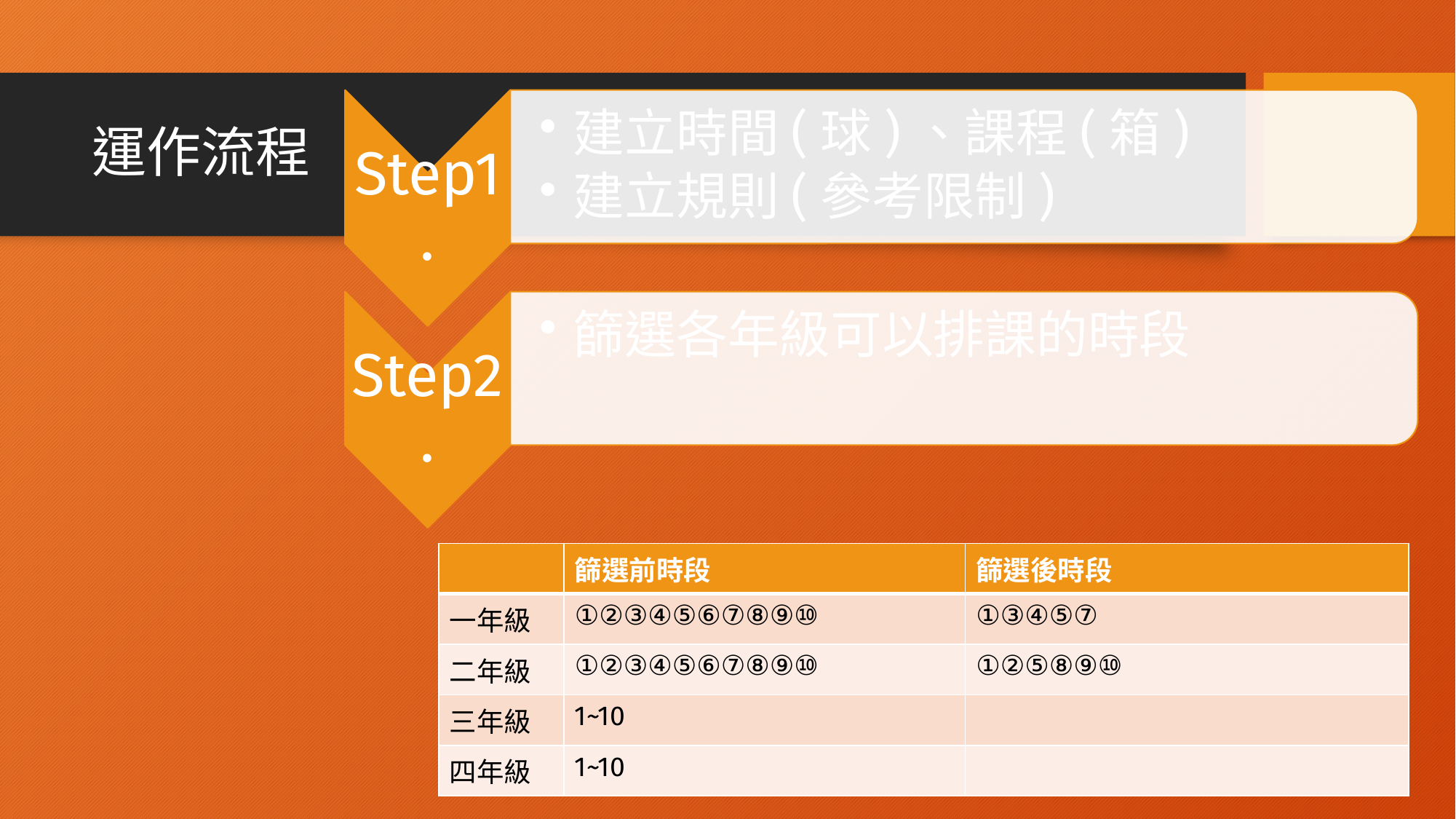

# 運作流程
Step1.
建立時間(球)、課程(箱)
建立規則(參考限制)
Step2.
篩選各年級可以排課的時段

|  | 篩選前時段 | 篩選後時段 |
| --- | --- | --- |
| 一年級 | ①②③④⑤⑥⑦⑧⑨⑩ | ①③④⑤⑦ |
| 二年級 | ①②③④⑤⑥⑦⑧⑨⑩ | ①②⑤⑧⑨⑩ |
| 三年級 | 1~10 |  |
| 四年級 | 1~10 |  |